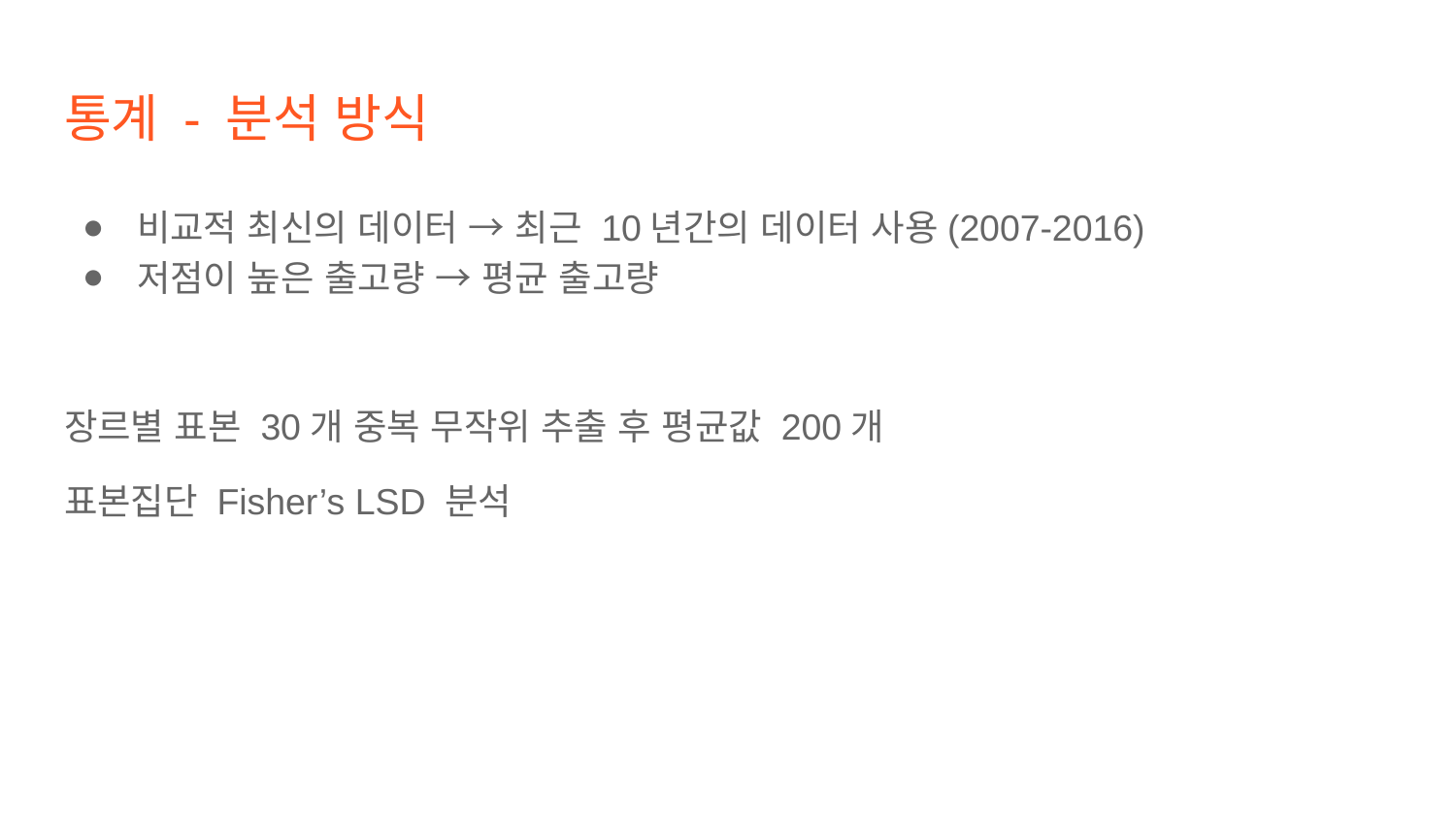

# 통계 - 분석 방식
비교적 최신의 데이터 → 최근 10년간의 데이터 사용(2007-2016)
저점이 높은 출고량 → 평균 출고량

장르별 표본 30개 중복 무작위 추출 후 평균값 200개
표본집단 Fisher’s LSD 분석